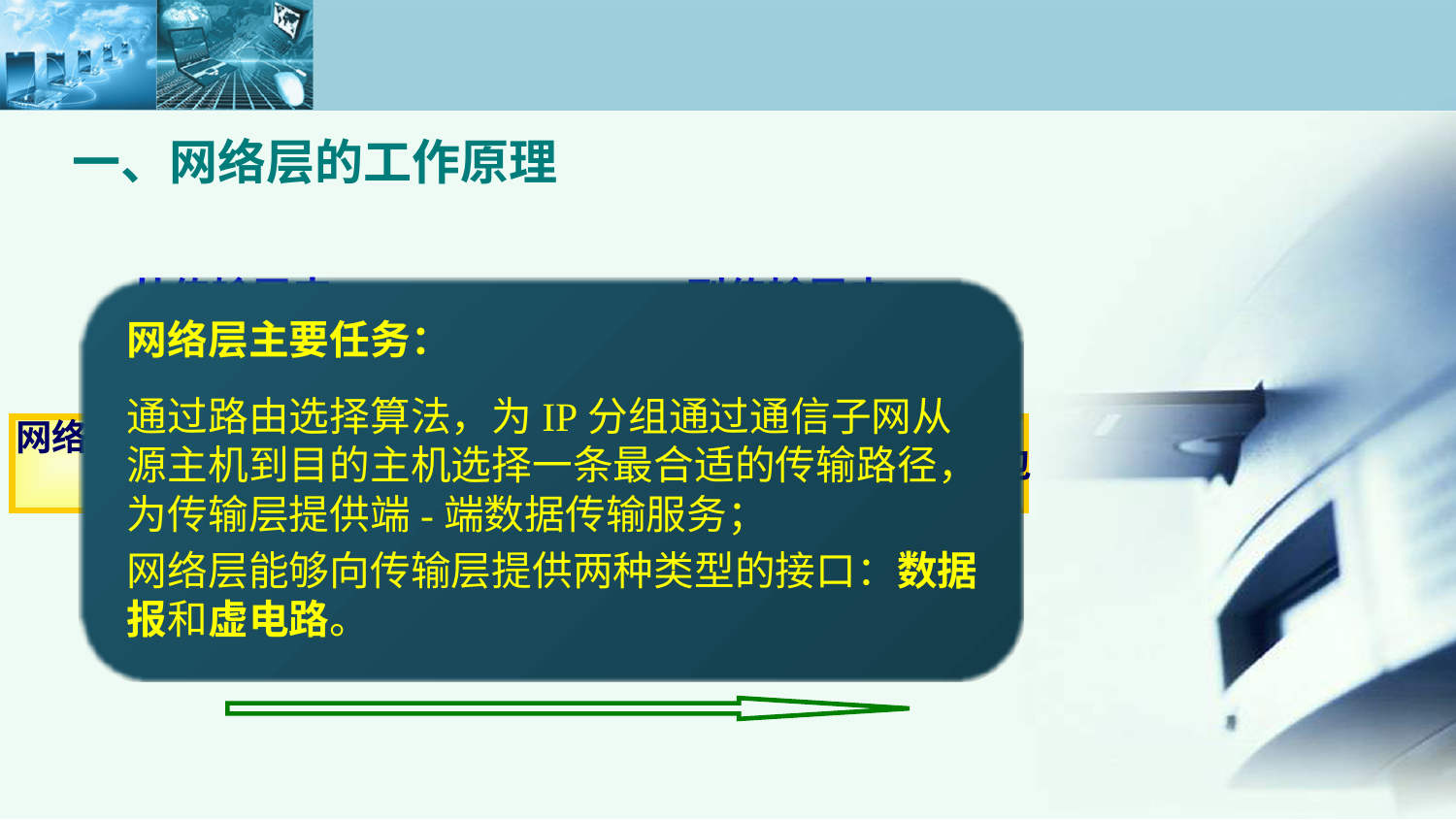

一、网络层的工作原理
从传输层来
到传输层去
网络层主要任务：

通过路由选择算法，为IP分组通过通信子网从源主机到目的主机选择一条最合适的传输路径，为传输层提供端-端数据传输服务；
网络层能够向传输层提供两种类型的接口：数据报和虚电路。

第三层
报文头
第三层
报文头
第4层数据
第4层数据

网络层
网络层

数据包
数据包

第3层数据
第3层数据
从数据链路层来
到数据链路层去